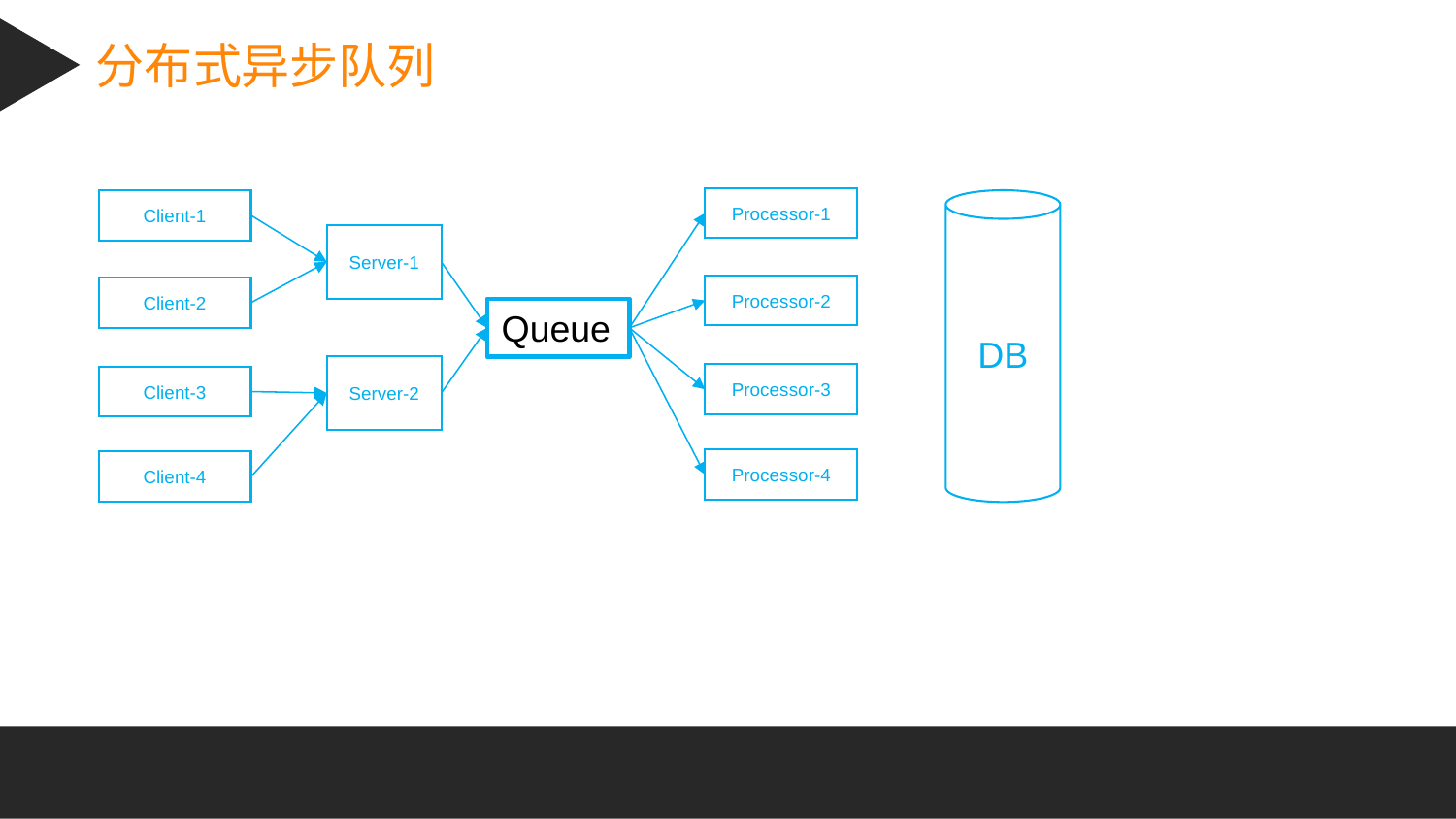

分布式异步队列
Processor-1
Client-1
DB
Server-1
Processor-2
Client-2
Queue
Server-2
Processor-3
Client-3
Processor-4
Client-4